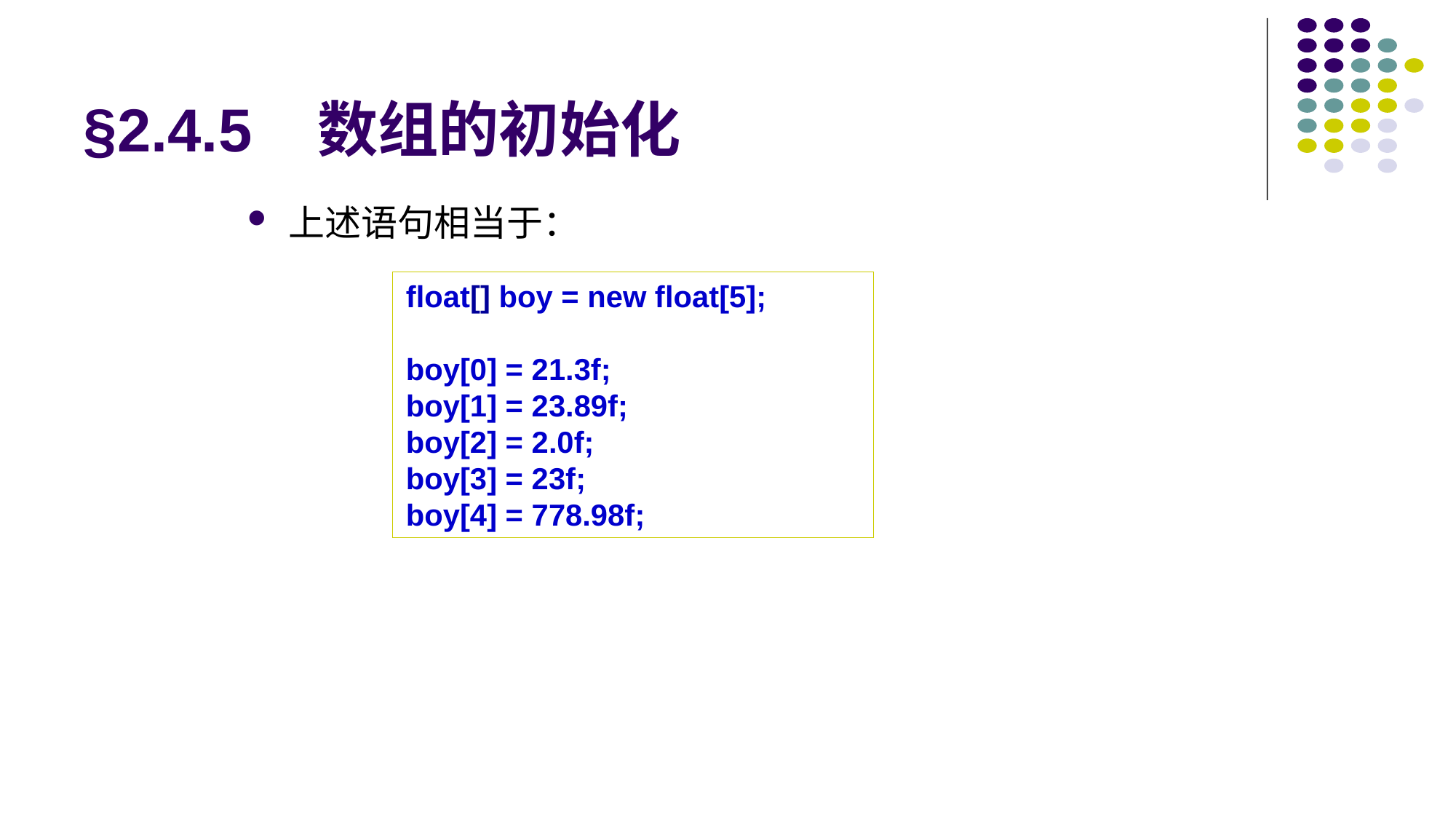

# §2.4.5   数组的初始化
上述语句相当于：

float[] boy = new float[5];

boy[0] = 21.3f;
boy[1] = 23.89f;
boy[2] = 2.0f;
boy[3] = 23f;
boy[4] = 778.98f;
76